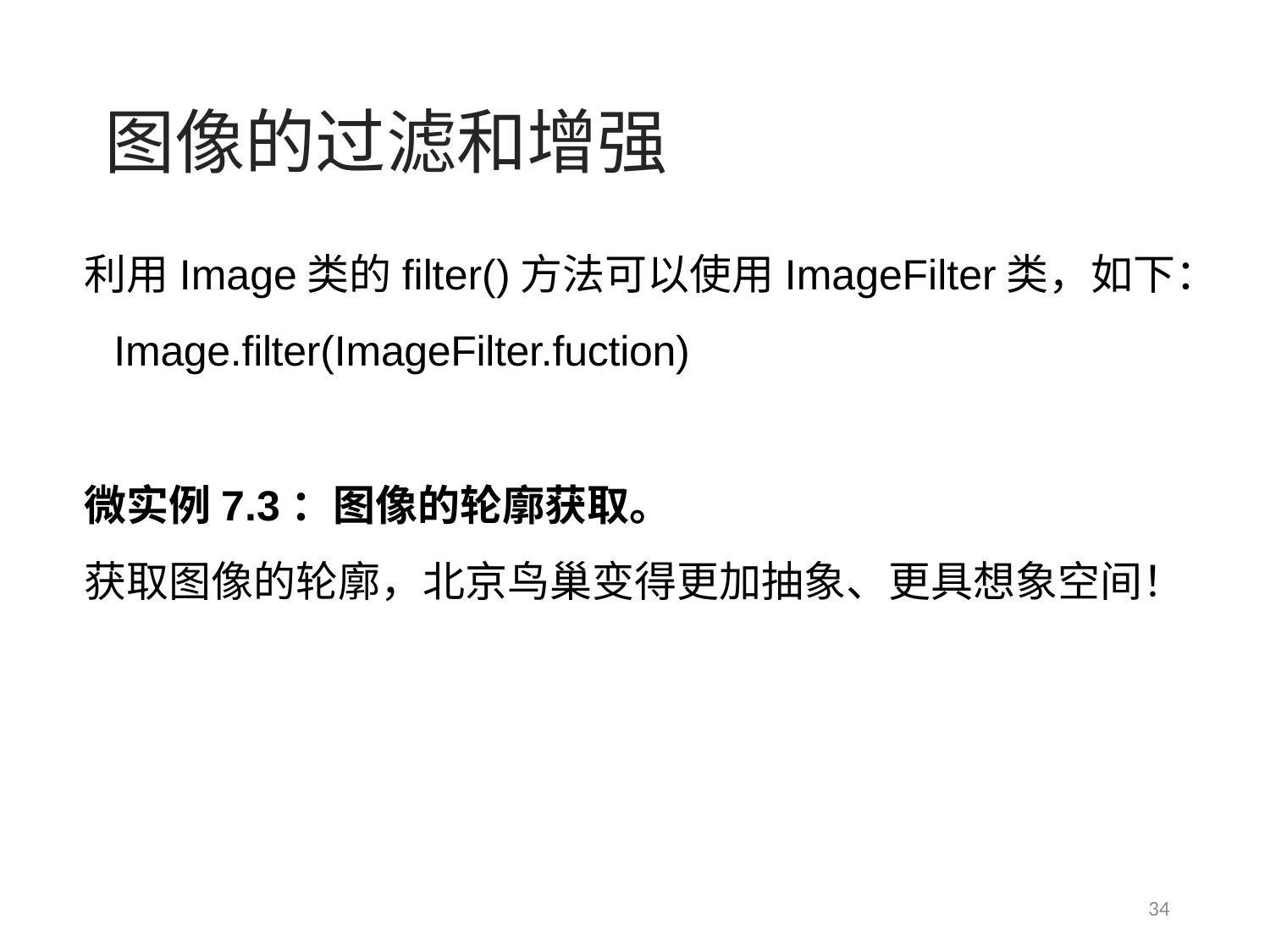

# 图像的过滤和增强
利用Image类的filter()方法可以使用ImageFilter类，如下：  Image.filter(ImageFilter.fuction)

微实例7.3：图像的轮廓获取。
获取图像的轮廓，北京鸟巢变得更加抽象、更具想象空间！
34